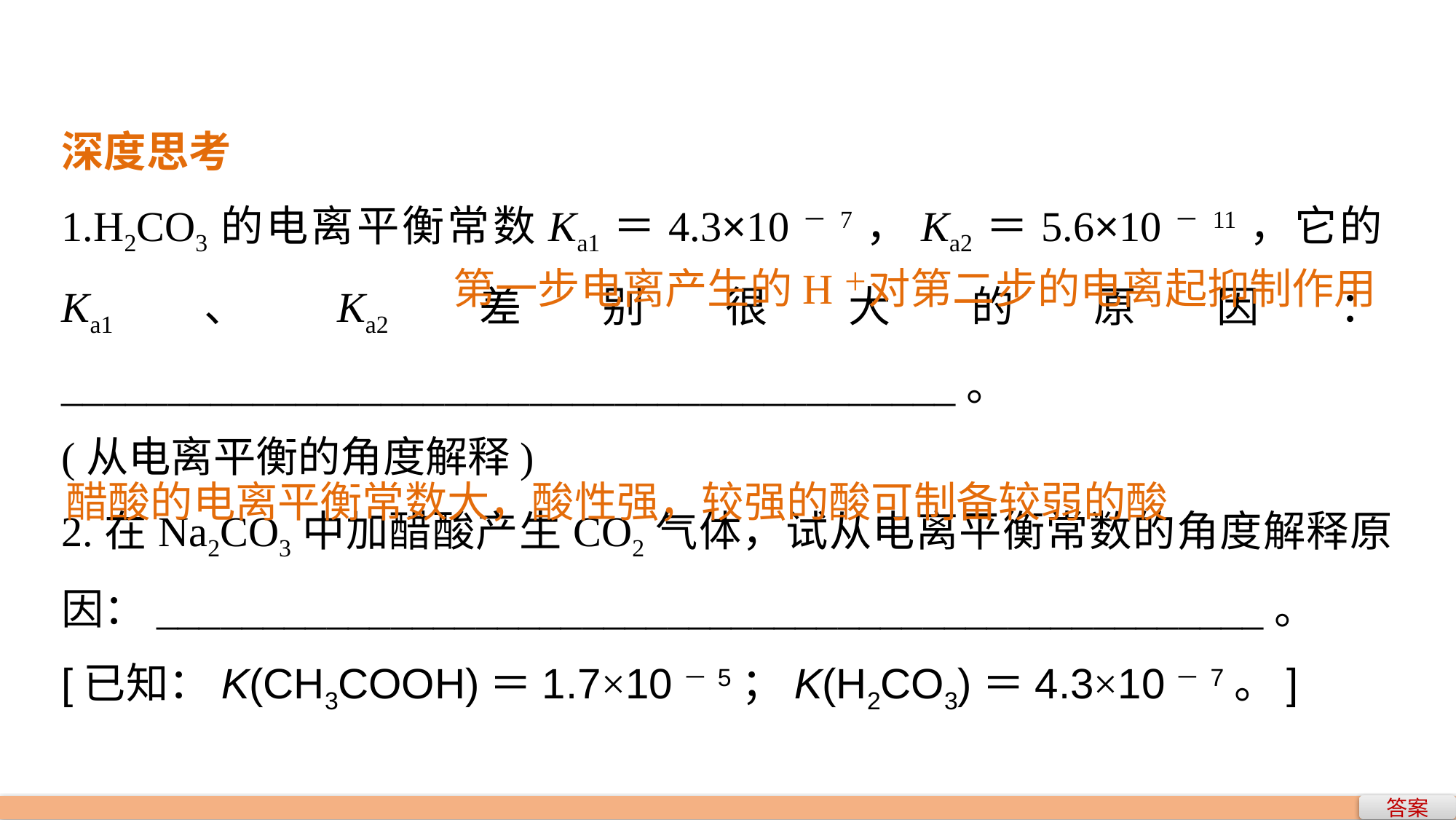

深度思考
1.H2CO3的电离平衡常数Ka1＝4.3×10－7，Ka2＝5.6×10－11，它的Ka1、Ka2差别很大的原因：__________________________________________。
(从电离平衡的角度解释)
2.在Na2CO3中加醋酸产生CO2气体，试从电离平衡常数的角度解释原因：____________________________________________________。
[已知：K(CH3COOH)＝1.7×10－5；K(H2CO3)＝4.3×10－7。]
第一步电离产生的H＋对第二步的电离起抑制作用
醋酸的电离平衡常数大，酸性强，较强的酸可制备较弱的酸
答案